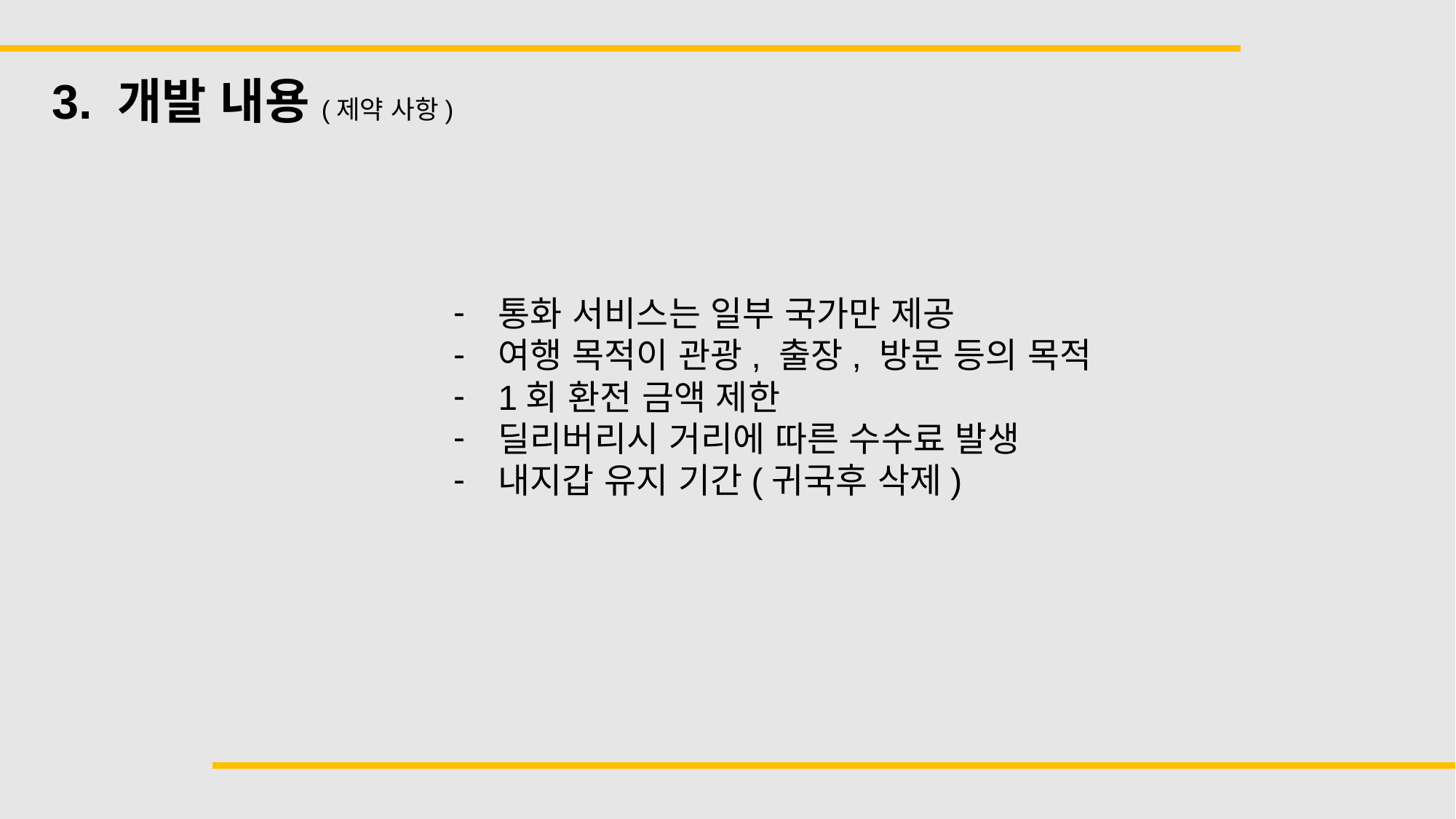

3. 개발 내용(제약 사항)
통화 서비스는 일부 국가만 제공
여행 목적이 관광, 출장, 방문 등의 목적
1회 환전 금액 제한
딜리버리시 거리에 따른 수수료 발생
내지갑 유지 기간(귀국후 삭제)